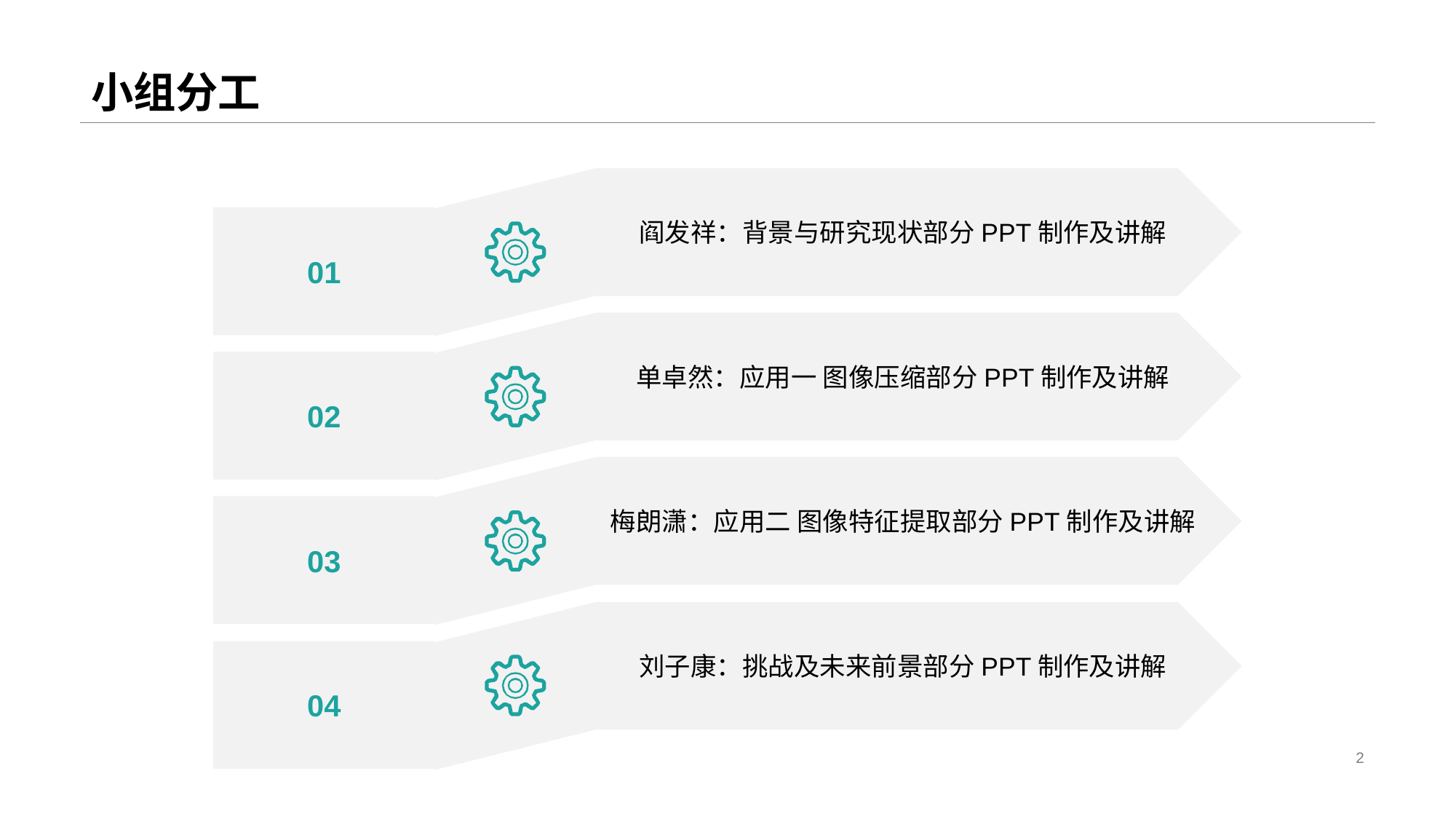

# 小组分工
阎发祥：背景与研究现状部分PPT制作及讲解

01

单卓然：应用一 图像压缩部分PPT制作及讲解

02

梅朗潇：应用二 图像特征提取部分PPT制作及讲解

03

刘子康：挑战及未来前景部分PPT制作及讲解

04

2